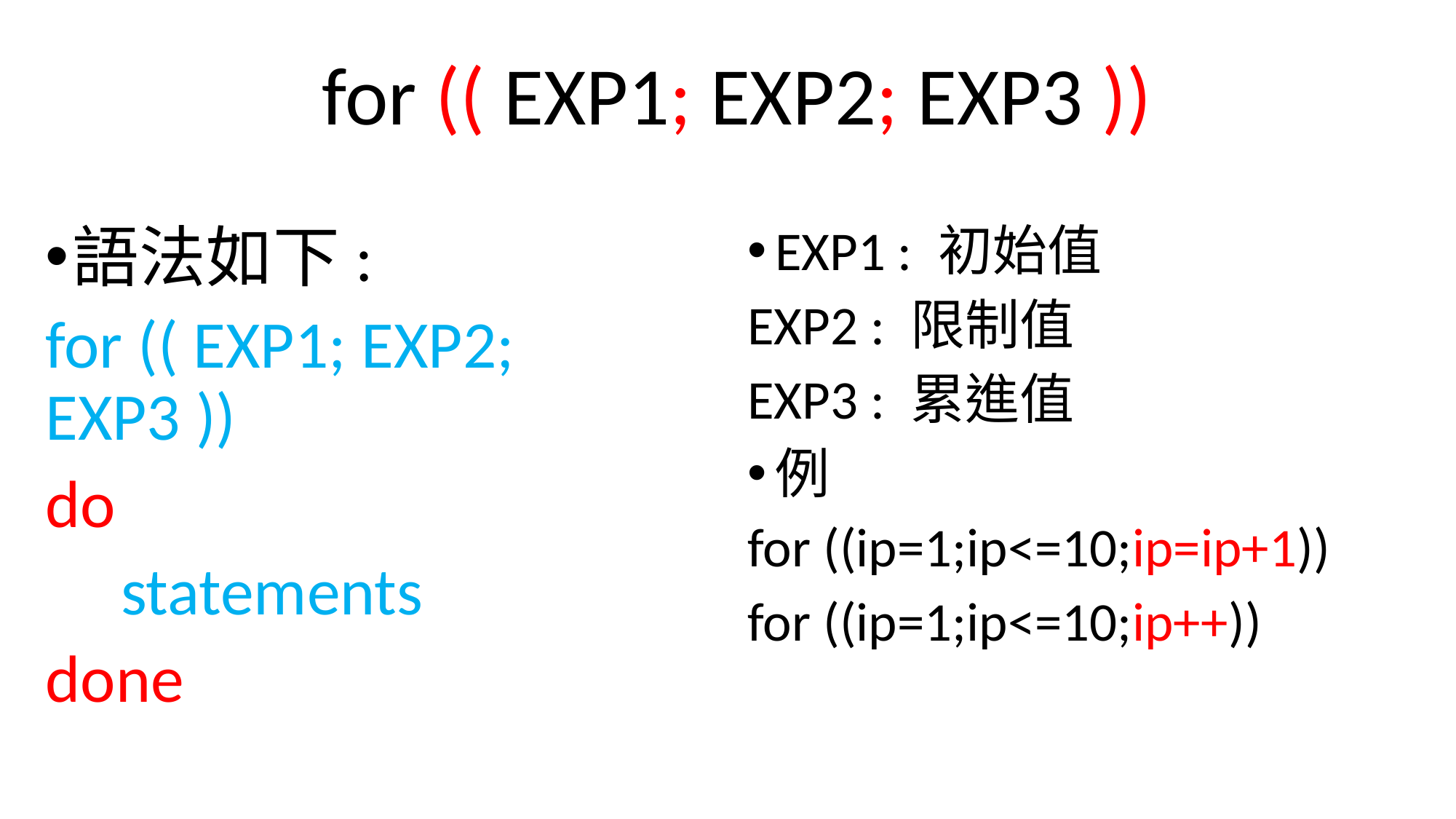

# for (( EXP1; EXP2; EXP3 ))
EXP1 : 初始值
EXP2 : 限制值
EXP3 : 累進值
例
for ((ip=1;ip<=10;ip=ip+1))
for ((ip=1;ip<=10;ip++))

語法如下:
for (( EXP1; EXP2; EXP3 ))
do
     statements
done